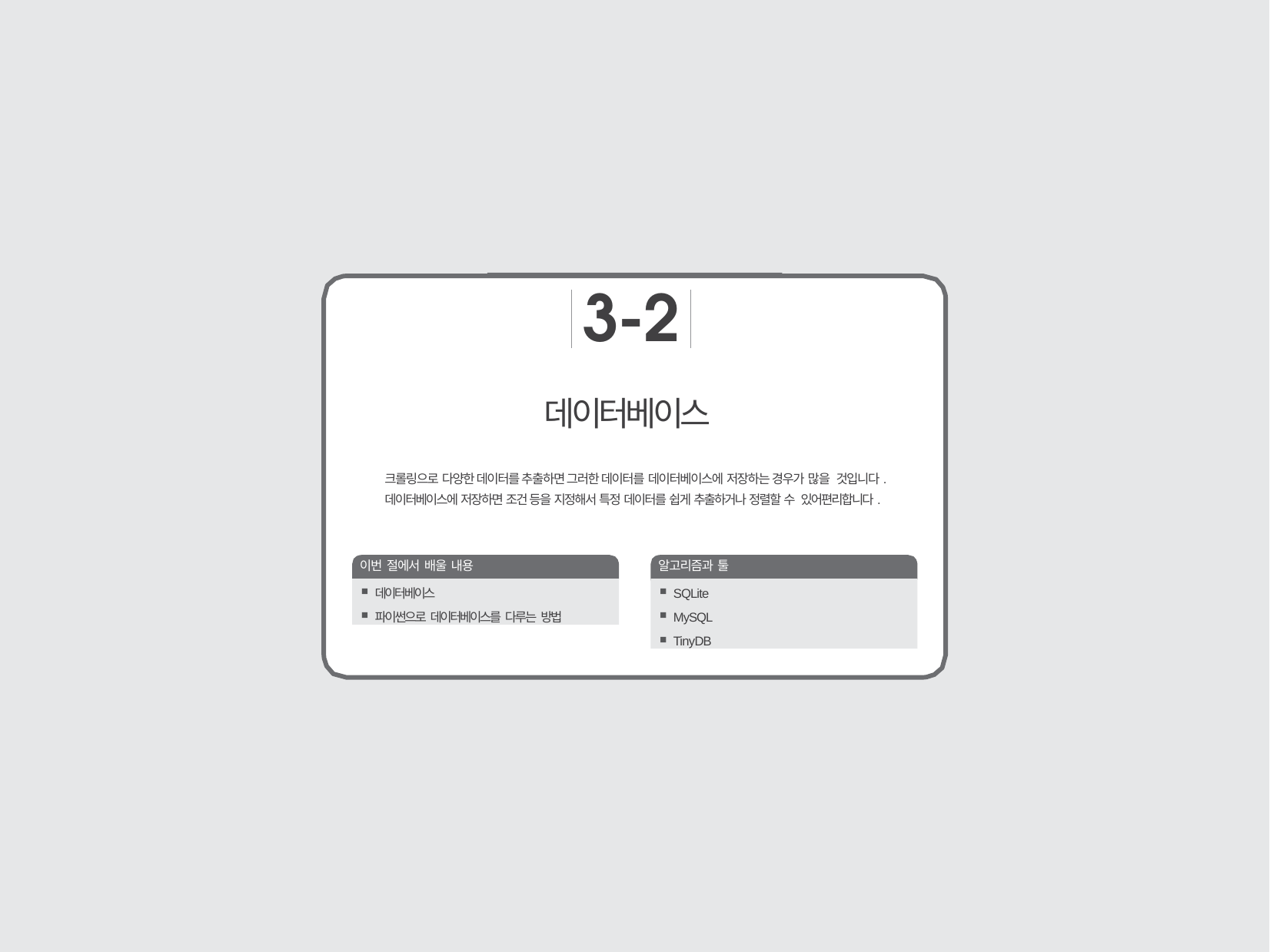

3-2

# 데이터베이스
크롤링으로 다양한 데이터를 추출하면 그러한 데이터를 데이터베이스에 저장하는 경우가 많을  것입니다. 데이터베이스에 저장하면 조건 등을 지정해서 특정 데이터를 쉽게 추출하거나 정렬할 수  있어편리합니다.

이번  절에서  배울 내용
알고리즘과 툴
데이터베이스
파이썬으로  데이터베이스를  다루는 방법
SQLite
MySQL
TinyDB